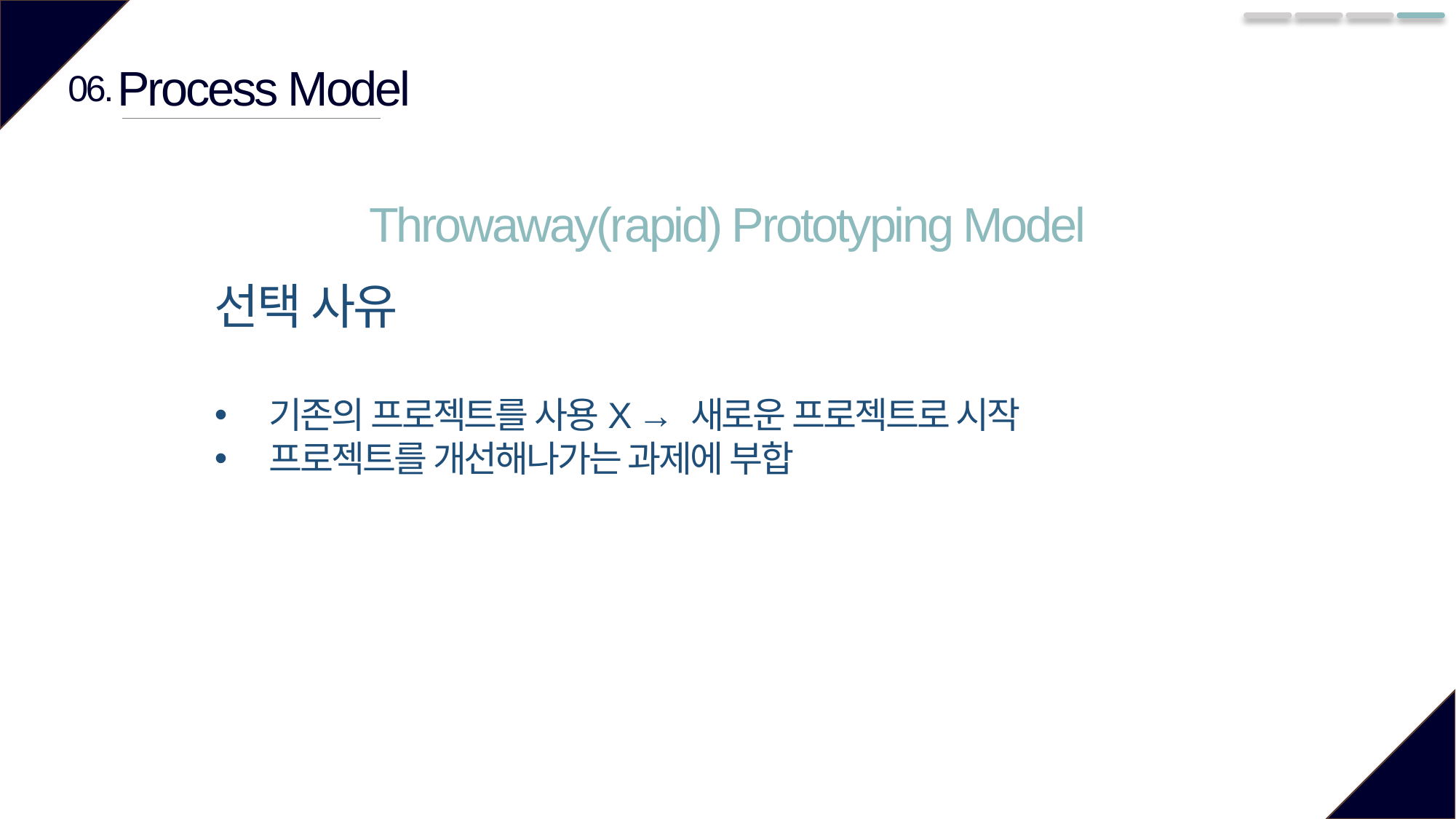

Process Model
06.
Throwaway(rapid) Prototyping Model
선택 사유

기존의 프로젝트를 사용X → 새로운 프로젝트로 시작
프로젝트를 개선해나가는 과제에 부합